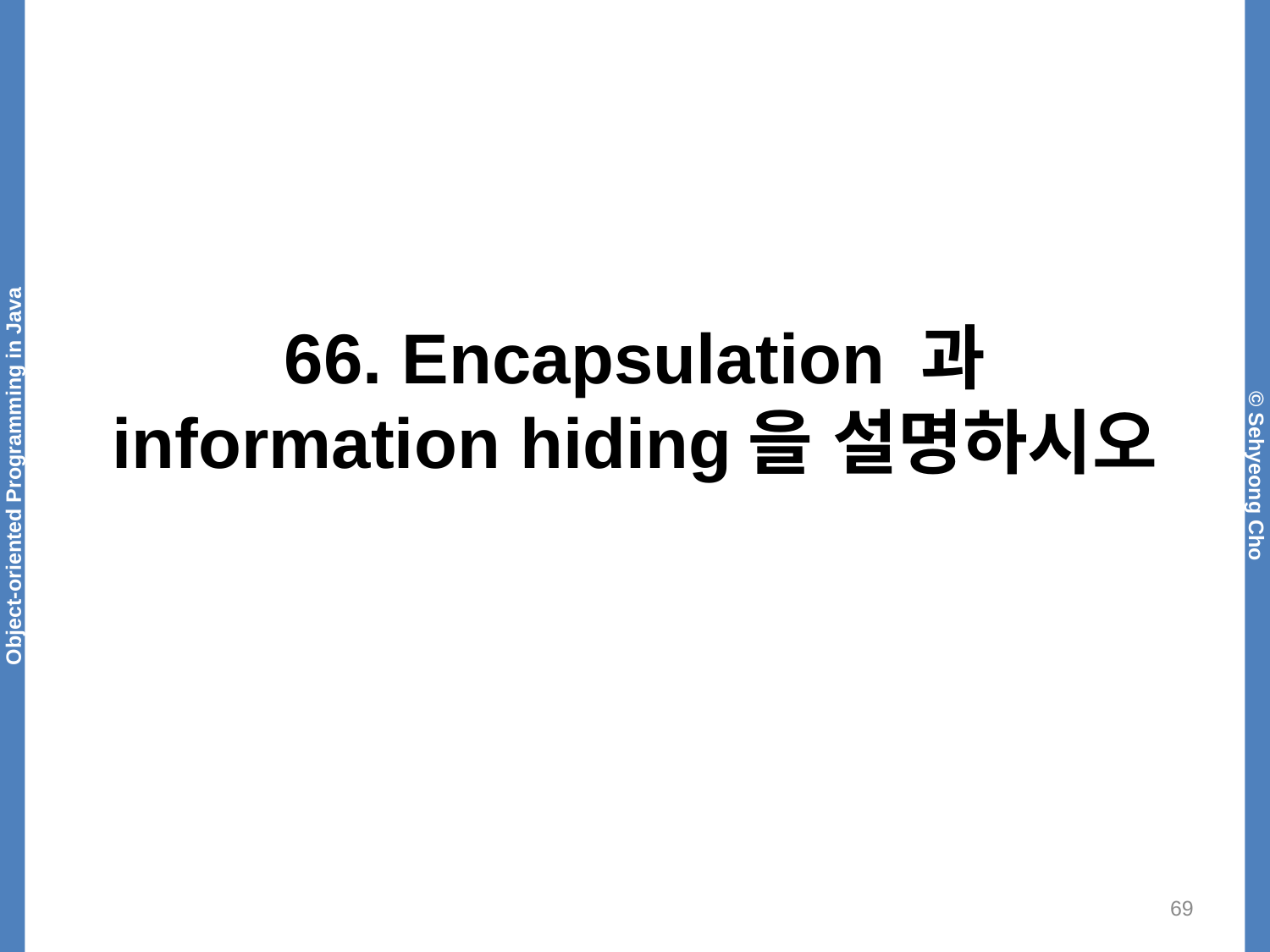

# 66. Encapsulation 과 information hiding을 설명하시오

69